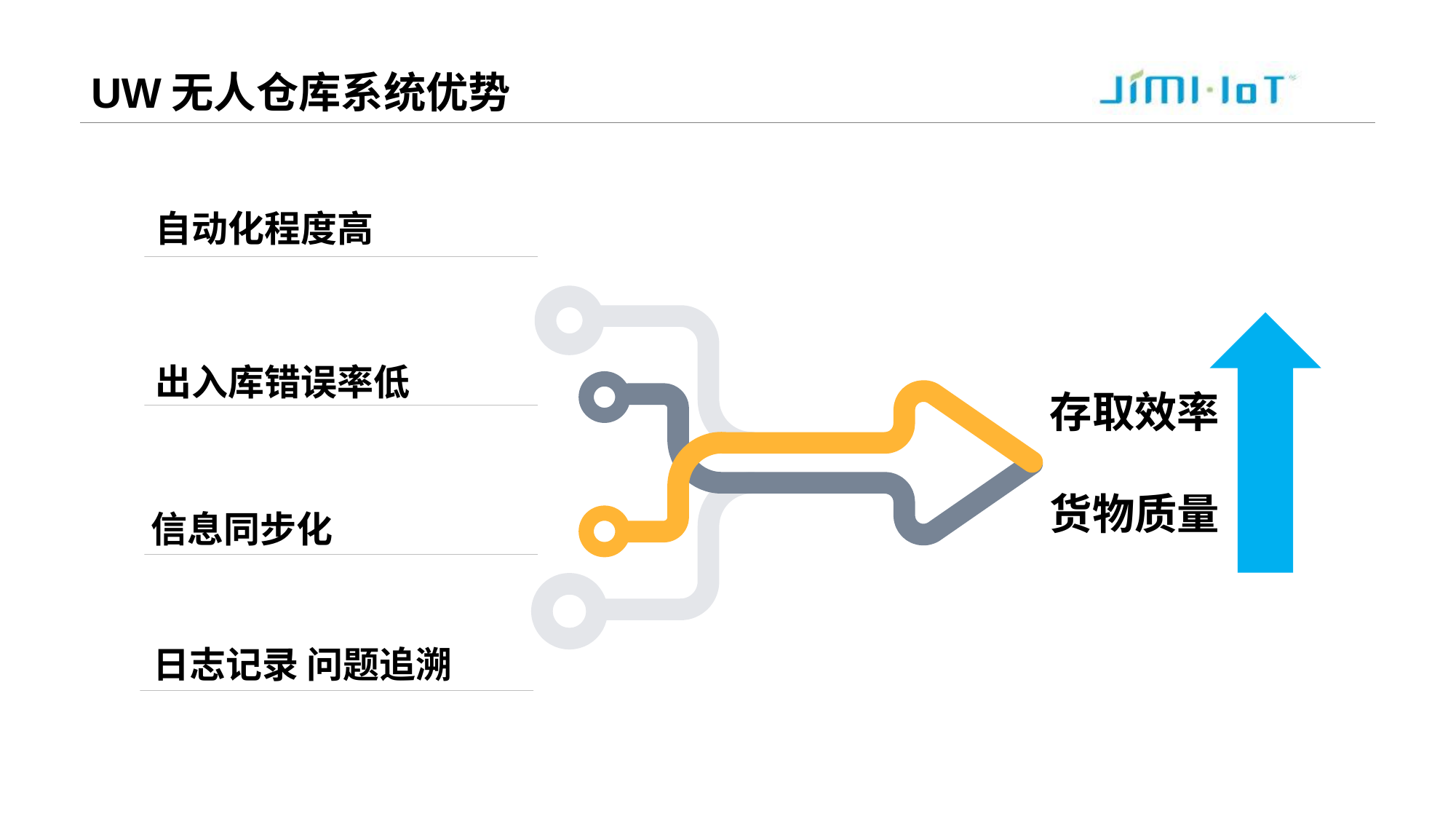

# UW无人仓库系统优势
自动化程度高

存取效率

货物质量
出入库错误率低

信息同步化

日志记录 问题追溯